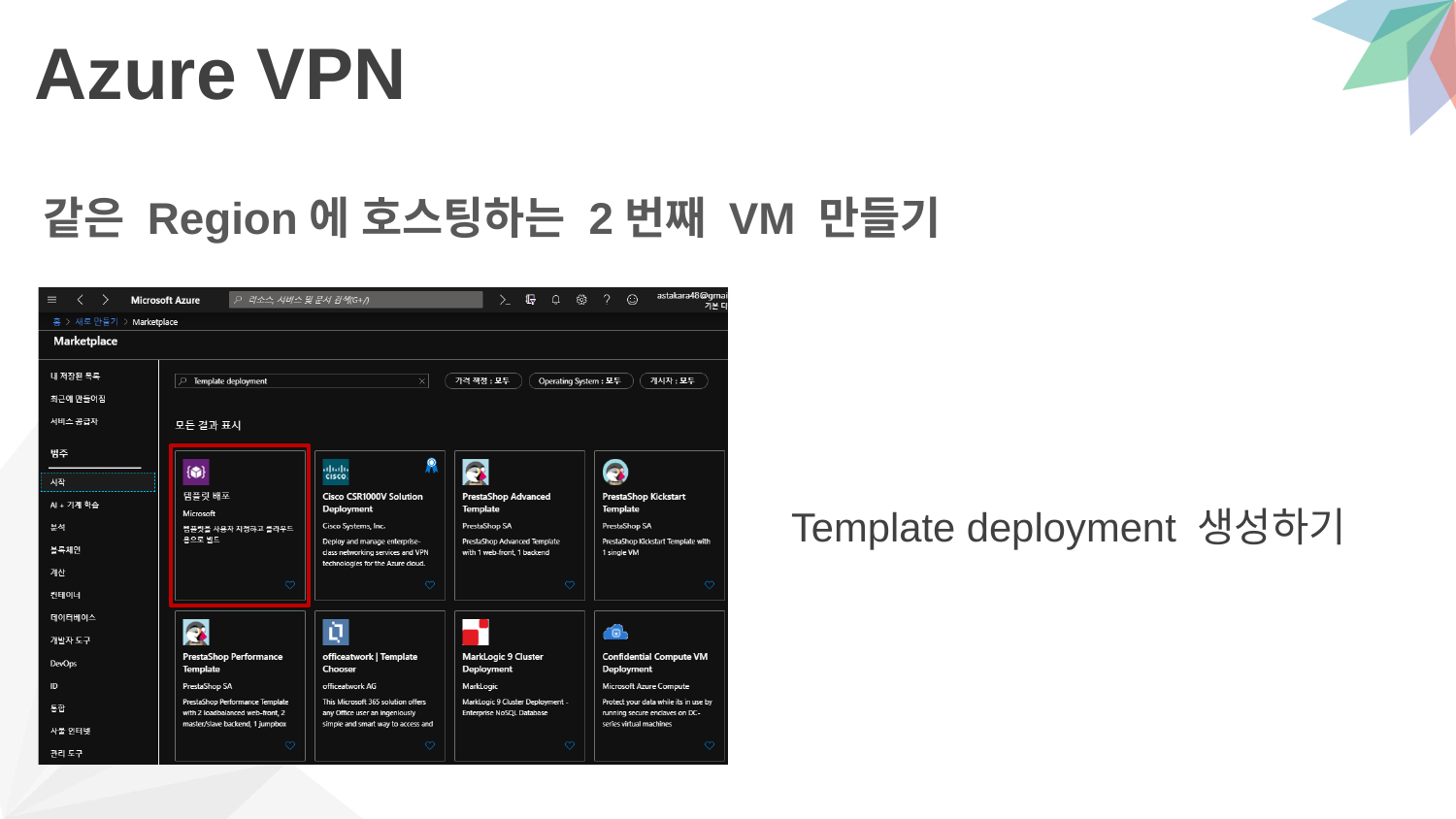

# Azure VPN
같은 Region에 호스팅하는 2번째 VM 만들기

Template deployment 생성하기